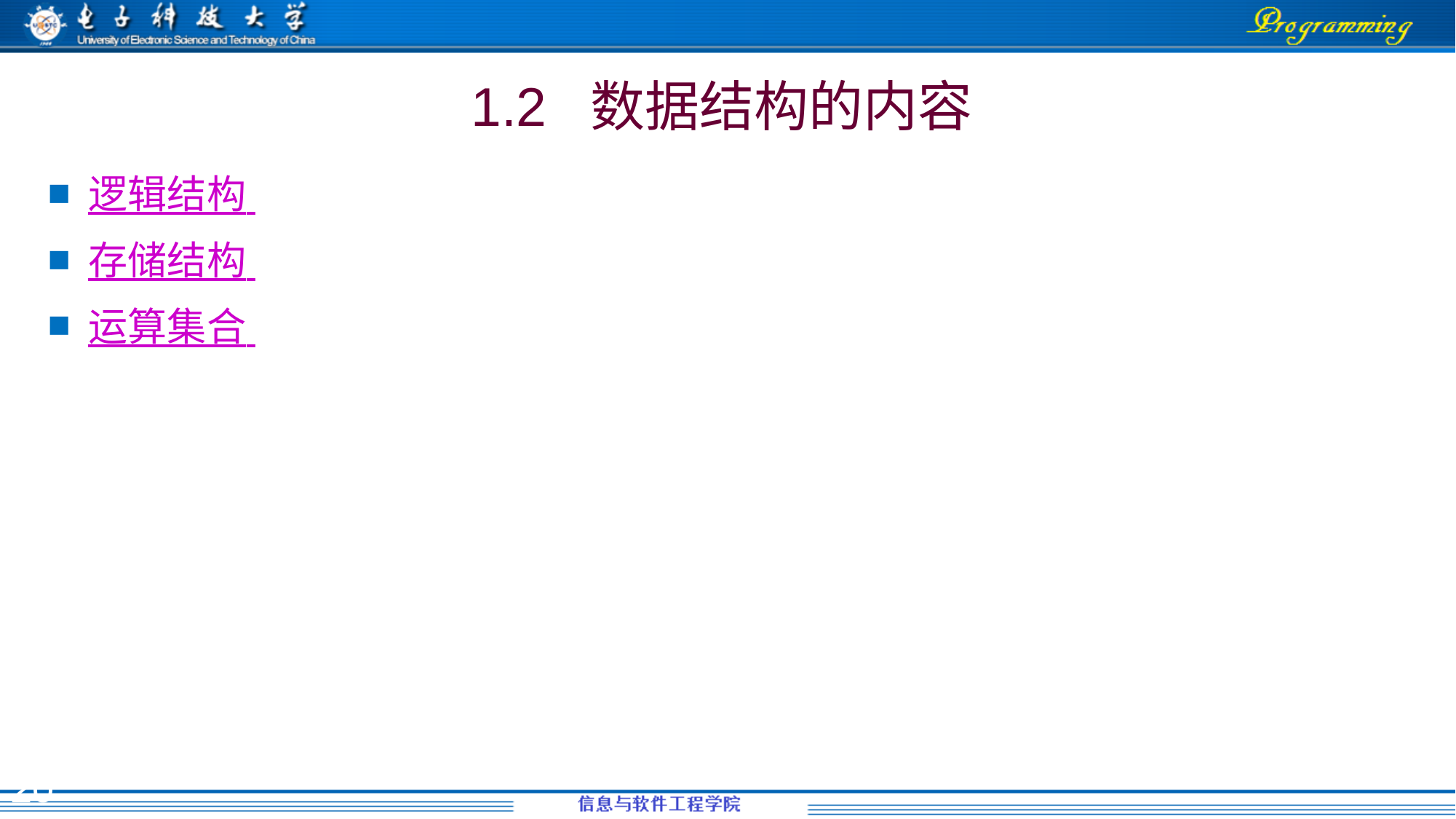

# 1.2  数据结构的内容
逻辑结构
存储结构
运算集合
20